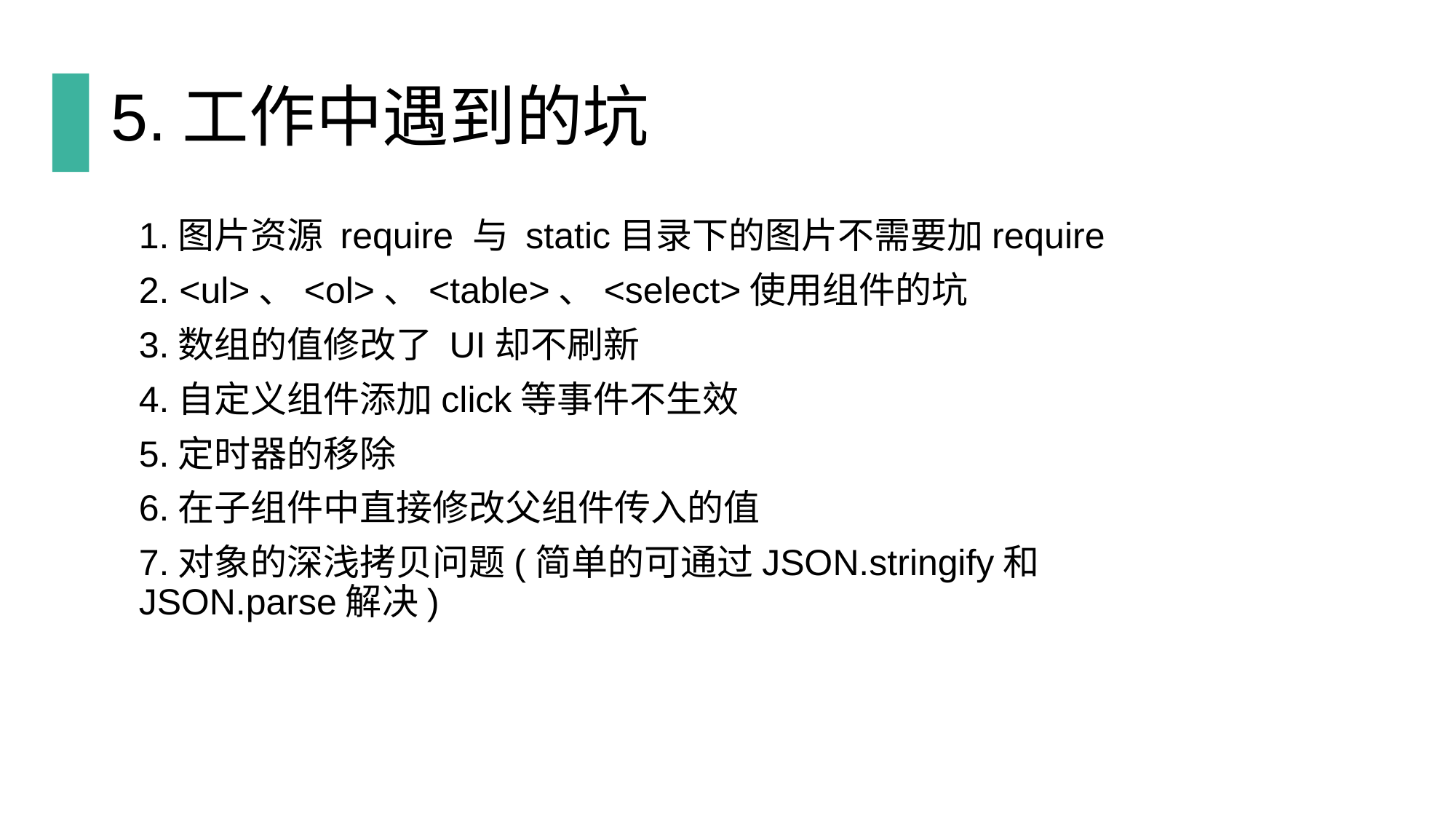

# 5.工作中遇到的坑
1.图片资源 require 与 static目录下的图片不需要加require
2. <ul>、<ol>、<table>、<select>使用组件的坑
3.数组的值修改了 UI却不刷新
4.自定义组件添加click等事件不生效
5.定时器的移除
6.在子组件中直接修改父组件传入的值
7.对象的深浅拷贝问题(简单的可通过JSON.stringify和JSON.parse解决)